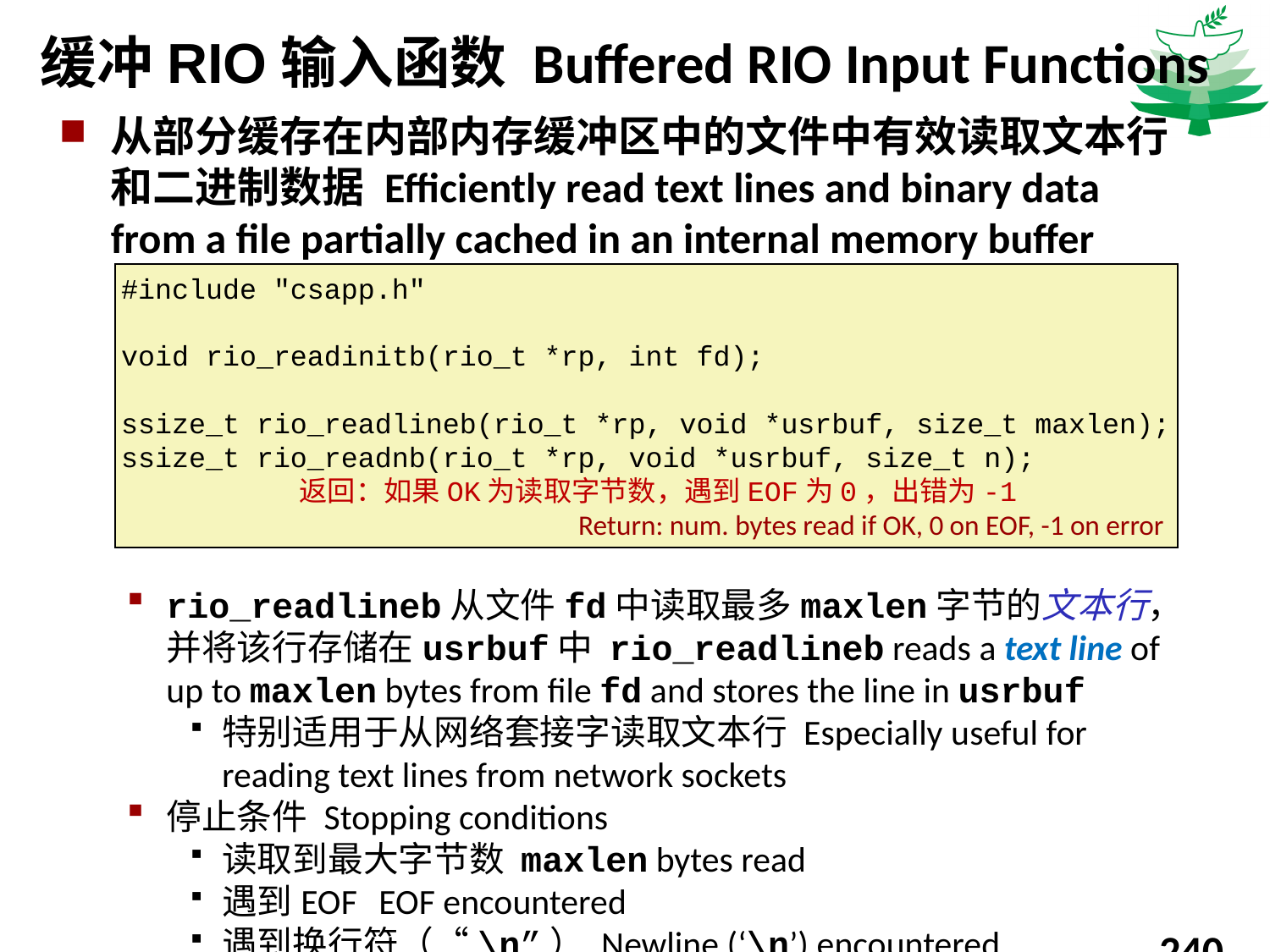

# 缓冲RIO输入函数 Buffered RIO Input Functions
从部分缓存在内部内存缓冲区中的文件中有效读取文本行和二进制数据 Efficiently read text lines and binary data from a file partially cached in an internal memory buffer

rio_readlineb从文件fd中读取最多maxlen字节的文本行，并将该行存储在usrbuf中 rio_readlineb reads a text line of up to maxlen bytes from file fd and stores the line in usrbuf
特别适用于从网络套接字读取文本行 Especially useful for reading text lines from network sockets
停止条件 Stopping conditions
读取到最大字节数 maxlen bytes read
遇到EOF EOF encountered
遇到换行符（“\n”） Newline (‘\n’) encountered

#include "csapp.h"

void rio_readinitb(rio_t *rp, int fd);

ssize_t rio_readlineb(rio_t *rp, void *usrbuf, size_t maxlen);
ssize_t rio_readnb(rio_t *rp, void *usrbuf, size_t n);
                           返回：如果OK为读取字节数，遇到EOF为0，出错为-1
                                                                        Return: num. bytes read if OK, 0 on EOF, -1 on error